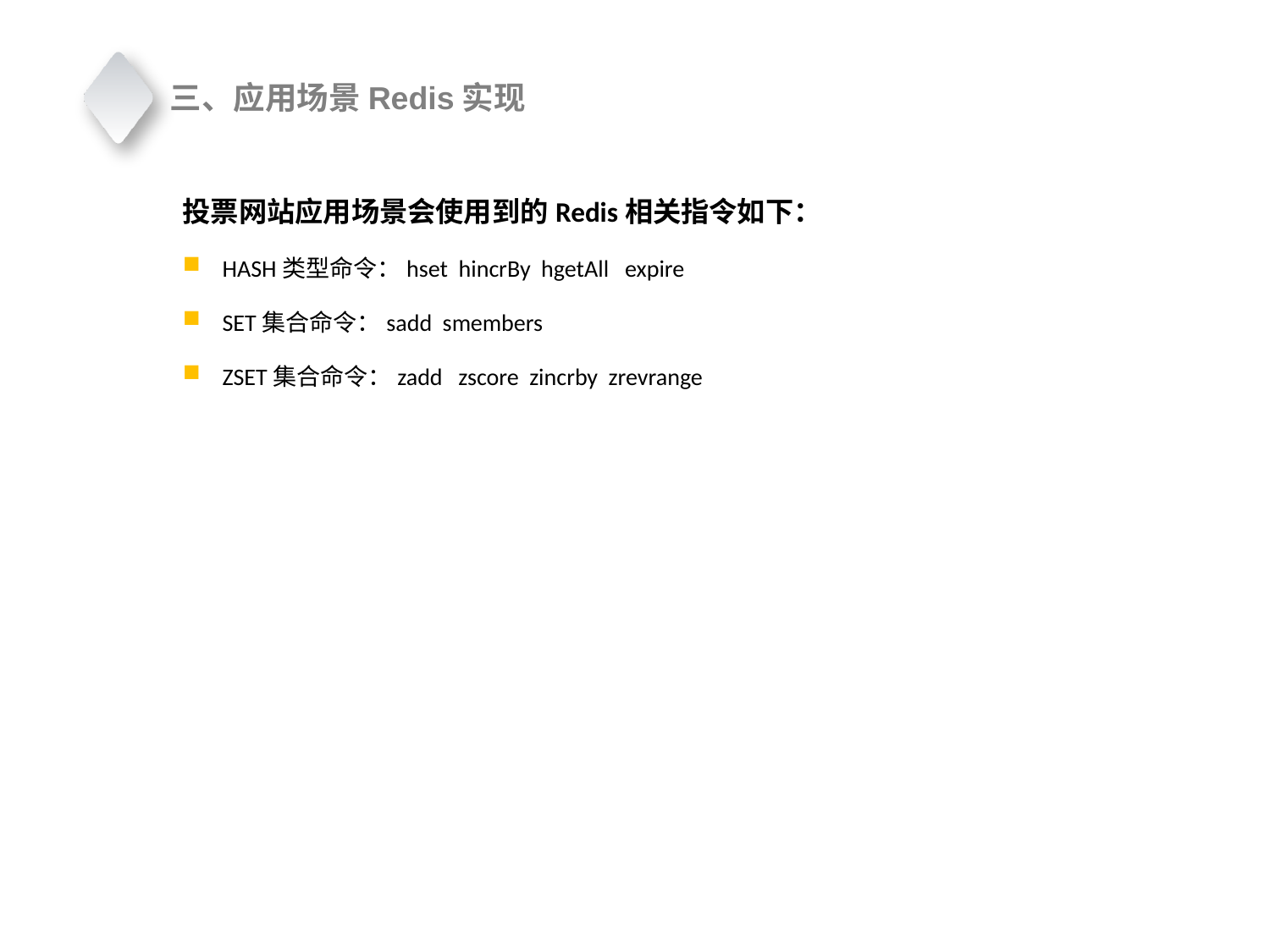

三、应用场景Redis实现
投票网站应用场景会使用到的Redis相关指令如下：
HASH类型命令：hset  hincrBy  hgetAll   expire
SET集合命令：sadd  smembers
ZSET集合命令：zadd   zscore  zincrby  zrevrange